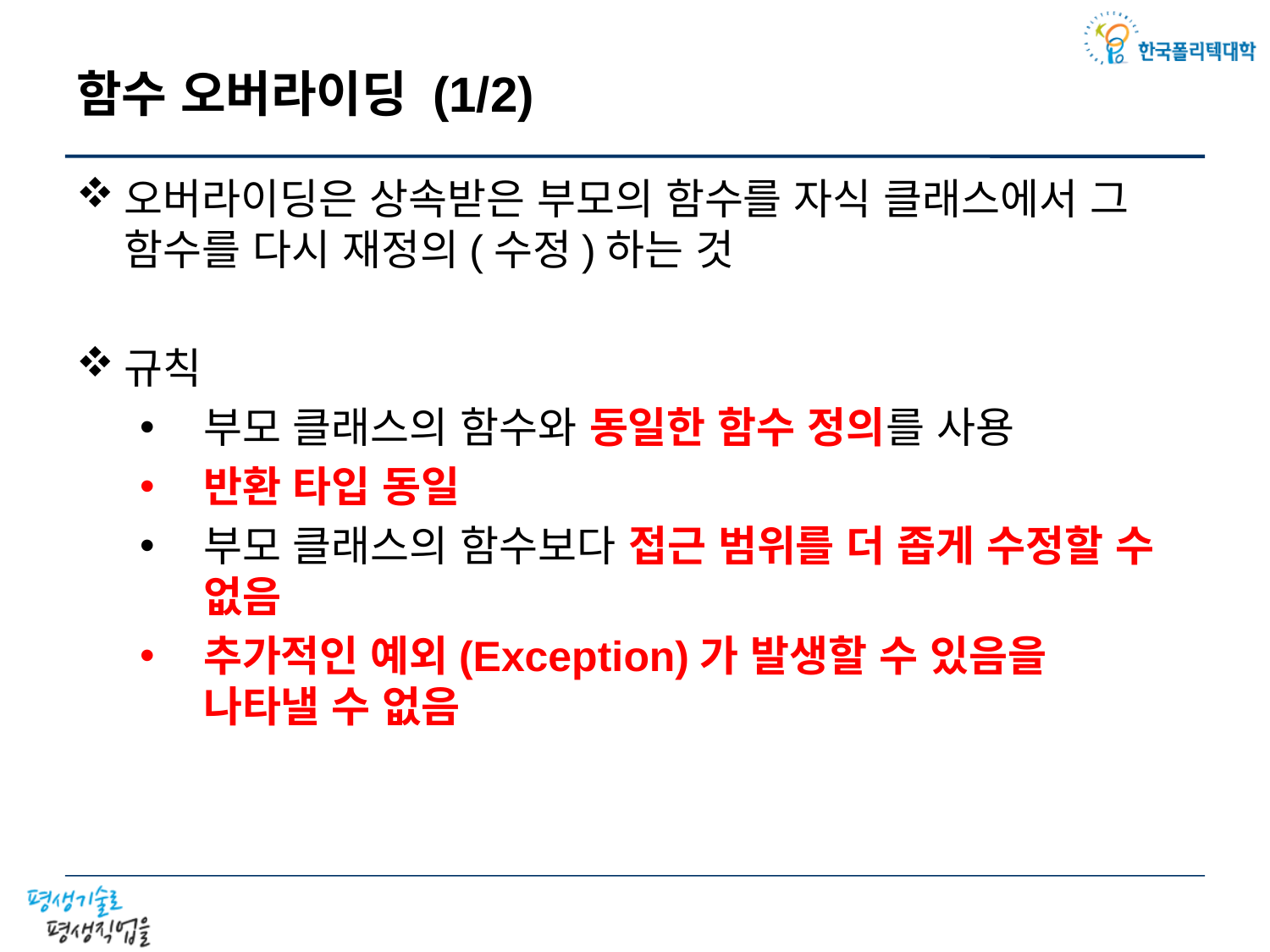

# 함수 오버라이딩 (1/2)
오버라이딩은 상속받은 부모의 함수를 자식 클래스에서 그 함수를 다시 재정의(수정)하는 것

규칙
부모 클래스의 함수와 동일한 함수 정의를 사용
반환 타입 동일
부모 클래스의 함수보다 접근 범위를 더 좁게 수정할 수 없음
추가적인 예외(Exception)가 발생할 수 있음을
나타낼 수 없음